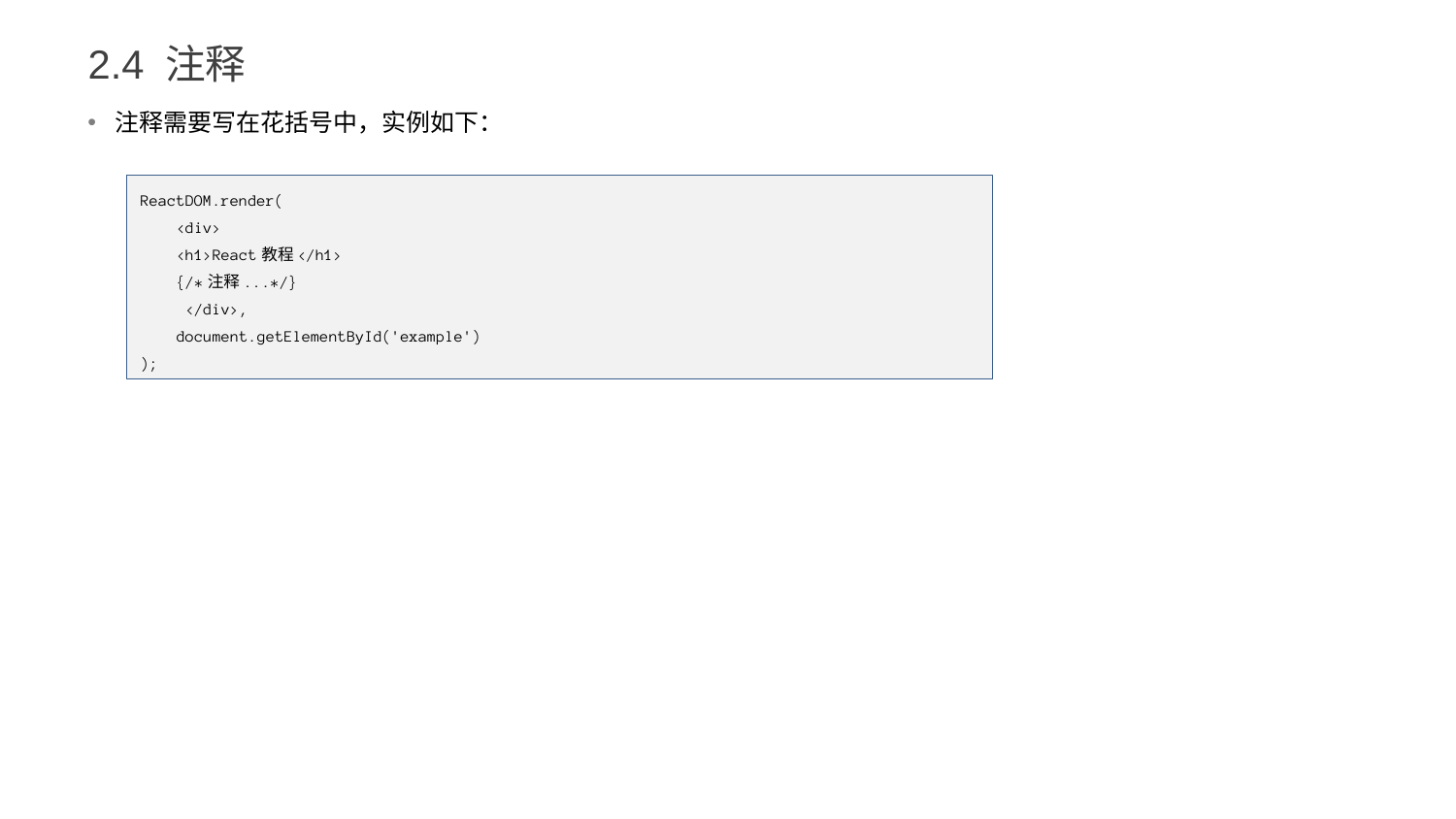

2.4 注释
注释需要写在花括号中，实例如下：
ReactDOM.render(
    <div>
    <h1>React教程</h1>
    {/*注释...*/}
     </div>,
    document.getElementById('example')
);